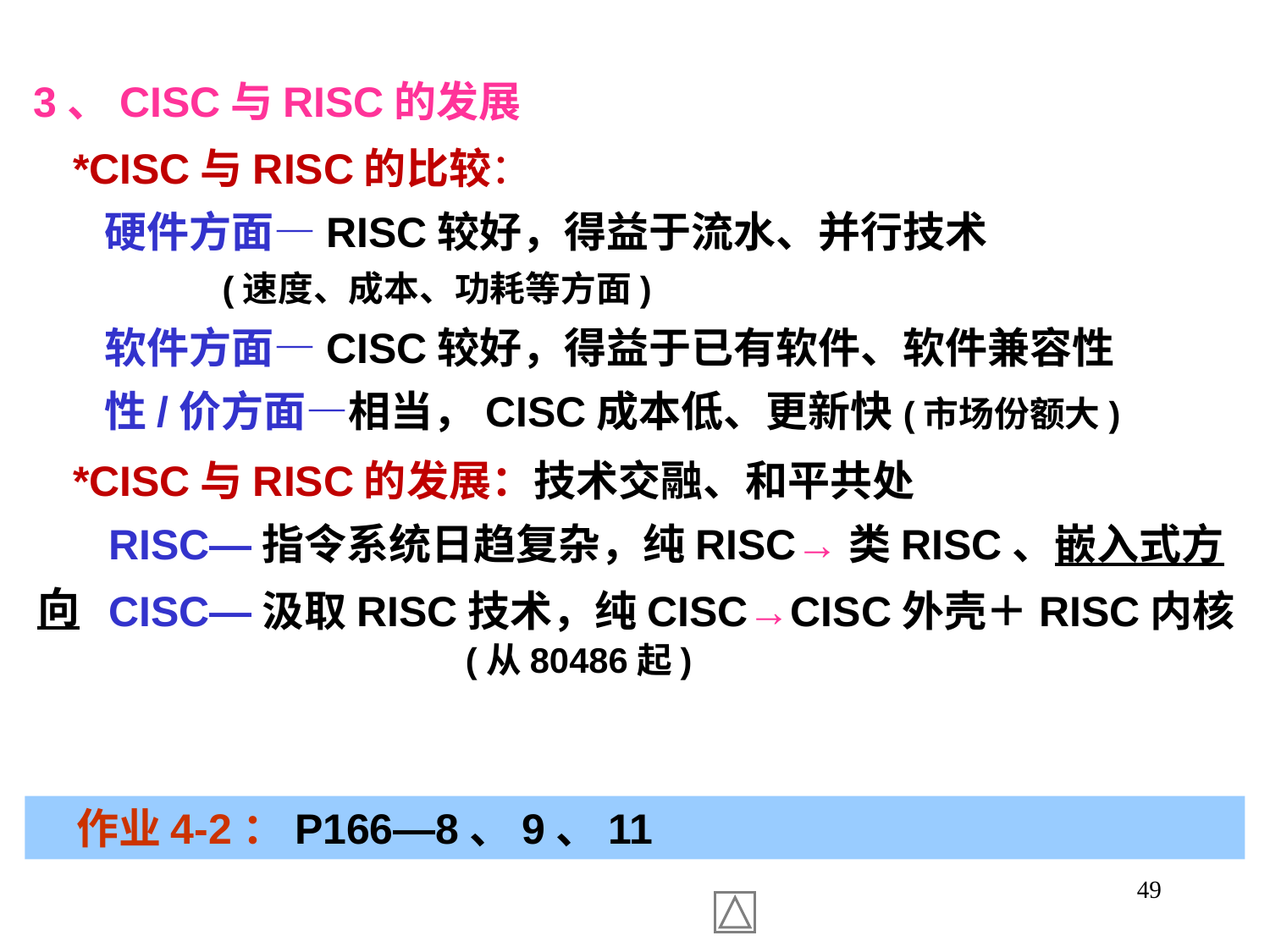

3、CISC与RISC的发展
   *CISC与RISC的比较：
      硬件方面—RISC较好，得益于流水、并行技术
                   (速度、成本、功耗等方面)
      软件方面—CISC较好，得益于已有软件、软件兼容性
      性/价方面—相当，CISC成本低、更新快(市场份额大)
   *CISC与RISC的发展：技术交融、和平共处
      RISC—指令系统日趋复杂，纯RISC→类RISC、嵌入式方向
      CISC—汲取RISC技术，纯CISC→CISC外壳＋RISC内核
                                            (从80486起)
   作业4-2：P166—8、9、11
49